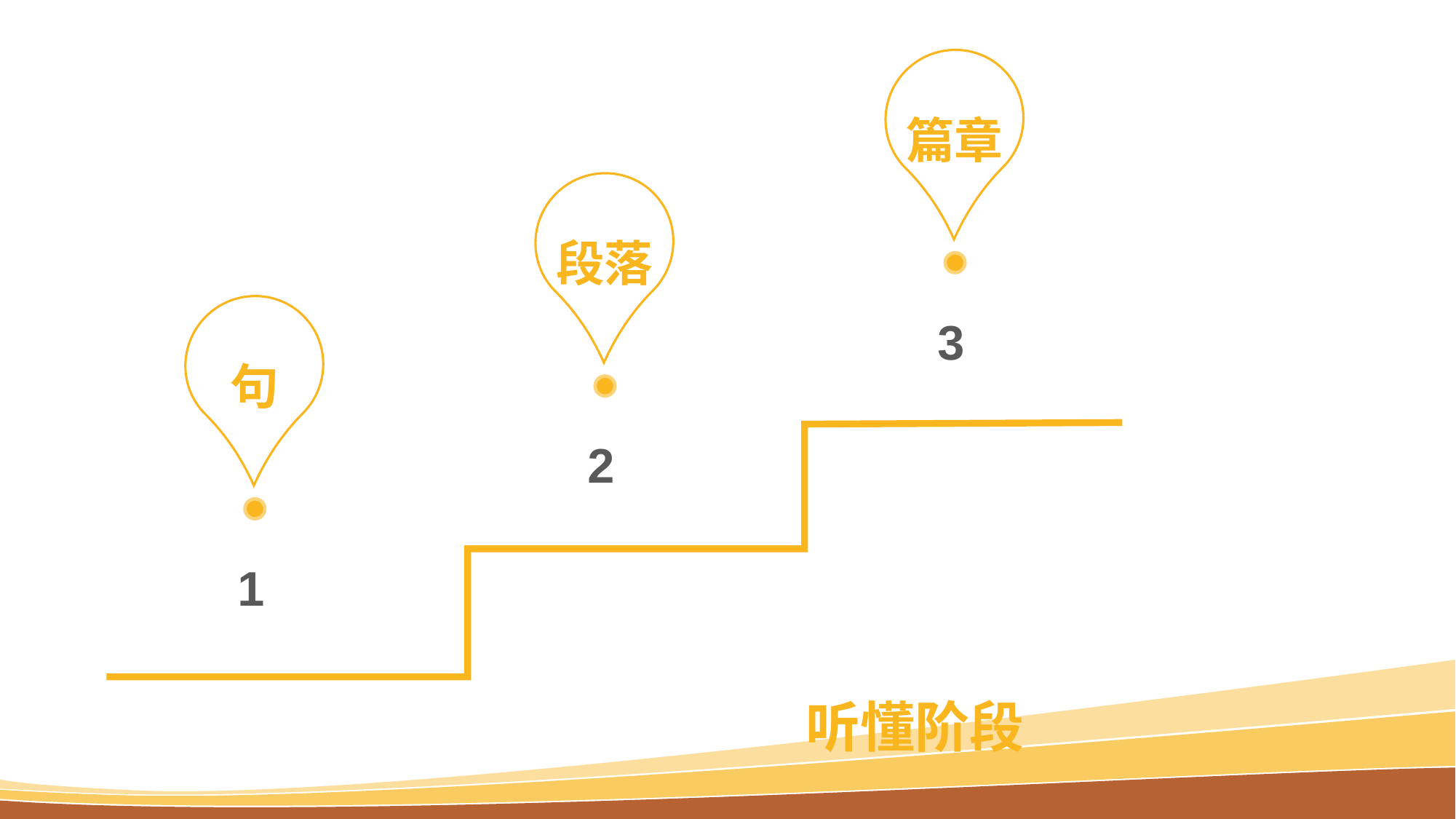

篇章

3

段落

2

句

1

听懂阶段